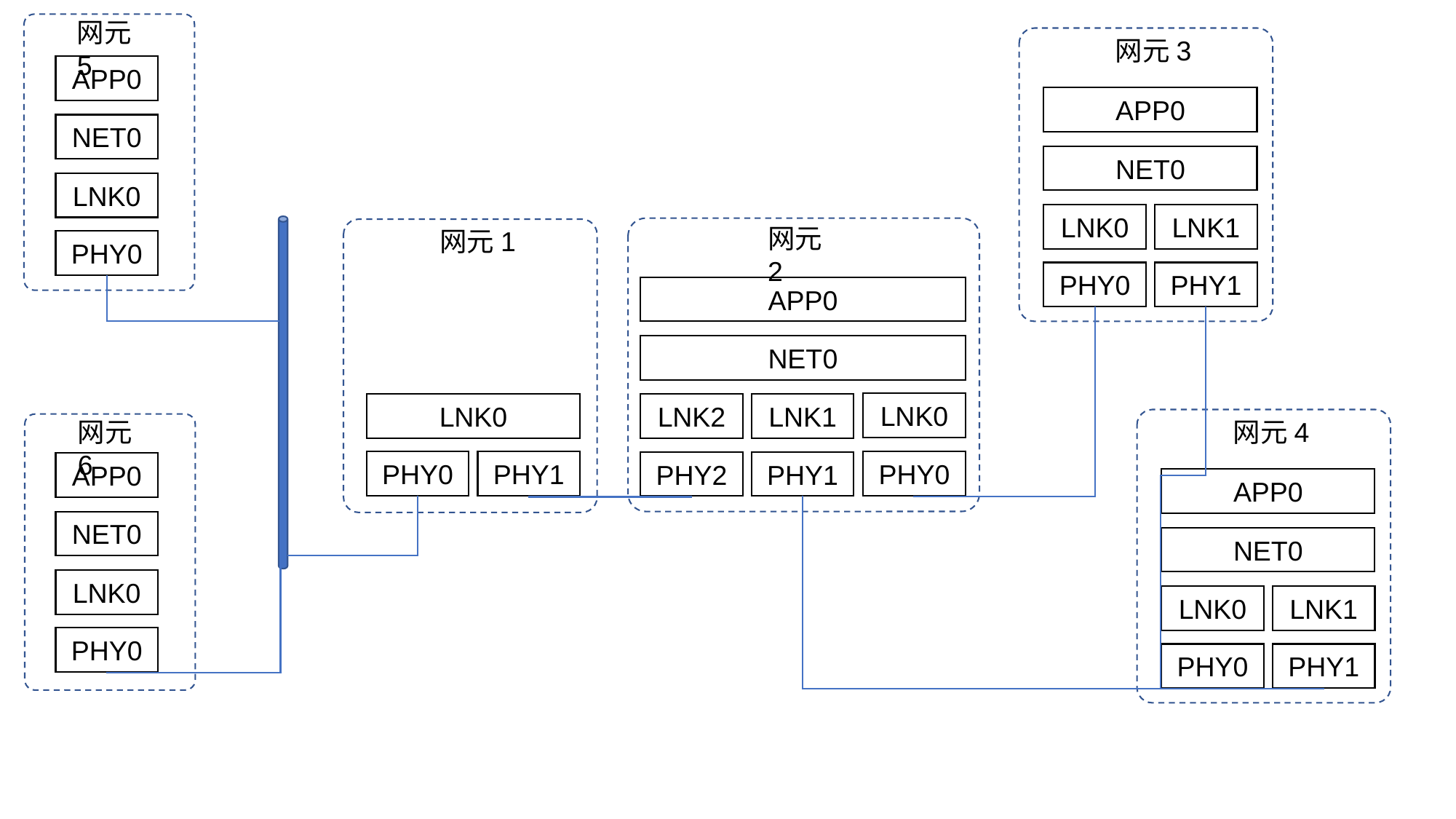

网元5

网元3
APP0
APP0
NET0
NET0
LNK0
LNK0
LNK1

网元2

网元1
PHY0
PHY0
PHY1
APP0
NET0
LNK0
LNK0
LNK2
LNK1

网元4
网元6

PHY0
PHY1
PHY0
PHY2
PHY1
APP0
APP0
NET0
NET0
LNK0
LNK0
LNK1
PHY0
PHY0
PHY1